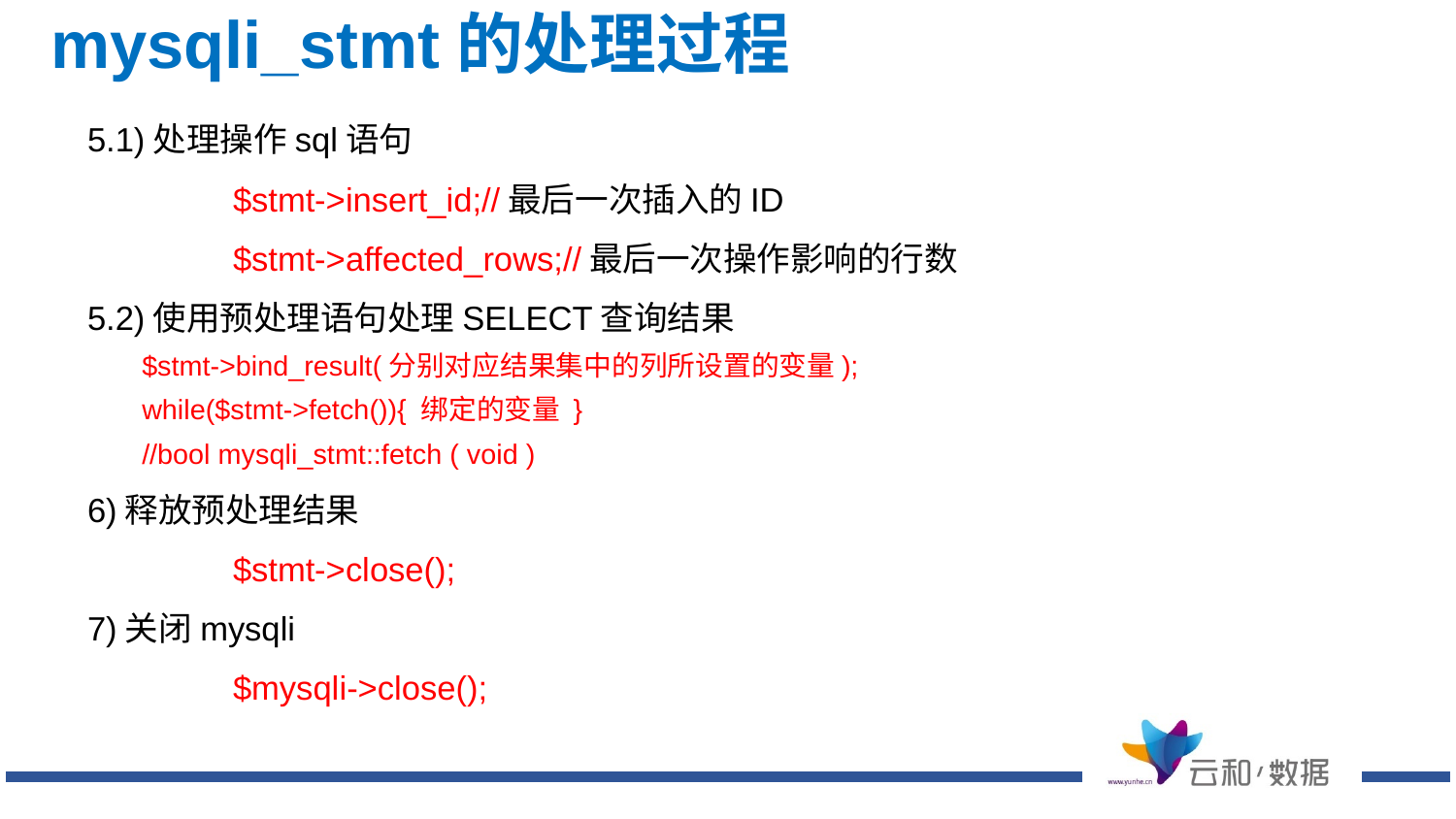

mysqli_stmt的处理过程

5.1)处理操作sql语句
	$stmt->insert_id;//最后一次插入的ID
	$stmt->affected_rows;//最后一次操作影响的行数
5.2)使用预处理语句处理SELECT查询结果
$stmt->bind_result(分别对应结果集中的列所设置的变量);
while($stmt->fetch()){ 绑定的变量 }
//bool mysqli_stmt::fetch ( void )
6)释放预处理结果
	$stmt->close();
7)关闭mysqli
	$mysqli->close();